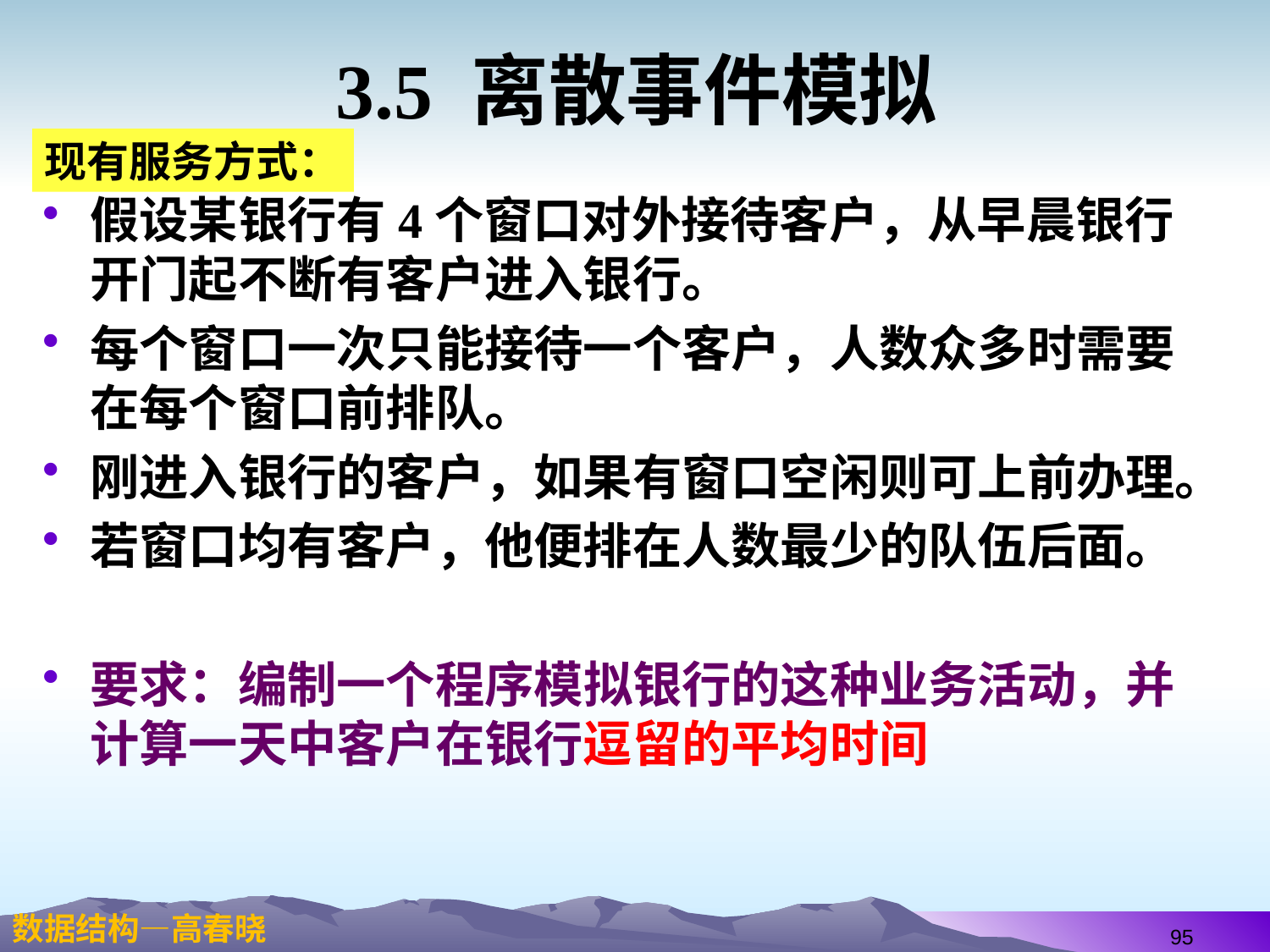

# 3.5 离散事件模拟
现有服务方式：
假设某银行有4个窗口对外接待客户，从早晨银行开门起不断有客户进入银行。
每个窗口一次只能接待一个客户，人数众多时需要在每个窗口前排队。
刚进入银行的客户，如果有窗口空闲则可上前办理。
若窗口均有客户，他便排在人数最少的队伍后面。

要求：编制一个程序模拟银行的这种业务活动，并计算一天中客户在银行逗留的平均时间

95